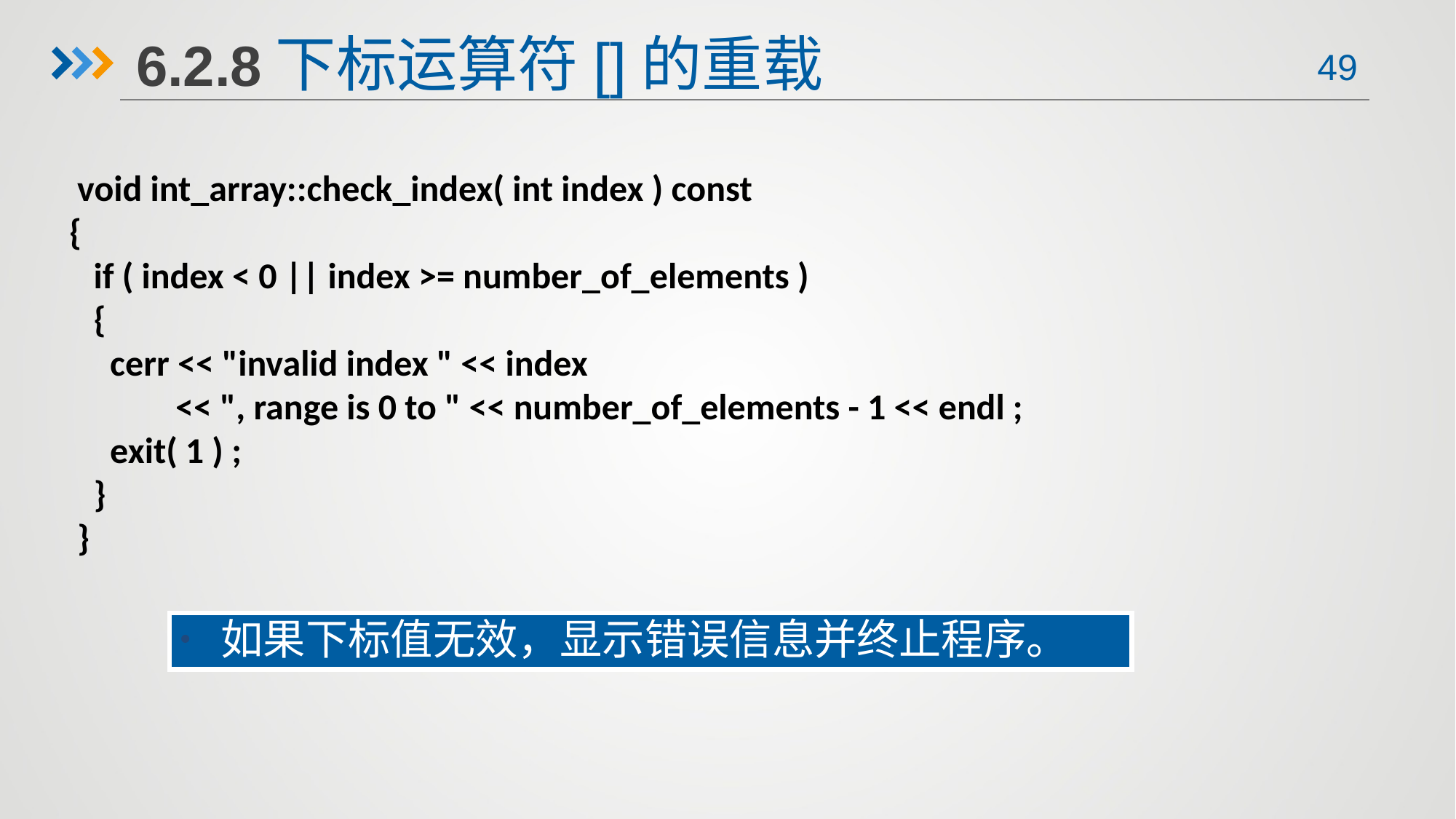

6.2.8下标运算符[]的重载
 void int_array::check_index( int index ) const
{
   if ( index < 0 || index >= number_of_elements )
   {
     cerr << "invalid index " << index
             << ", range is 0 to " << number_of_elements - 1 << endl ;
     exit( 1 ) ;
   }
 }
如果下标值无效，显示错误信息并终止程序。